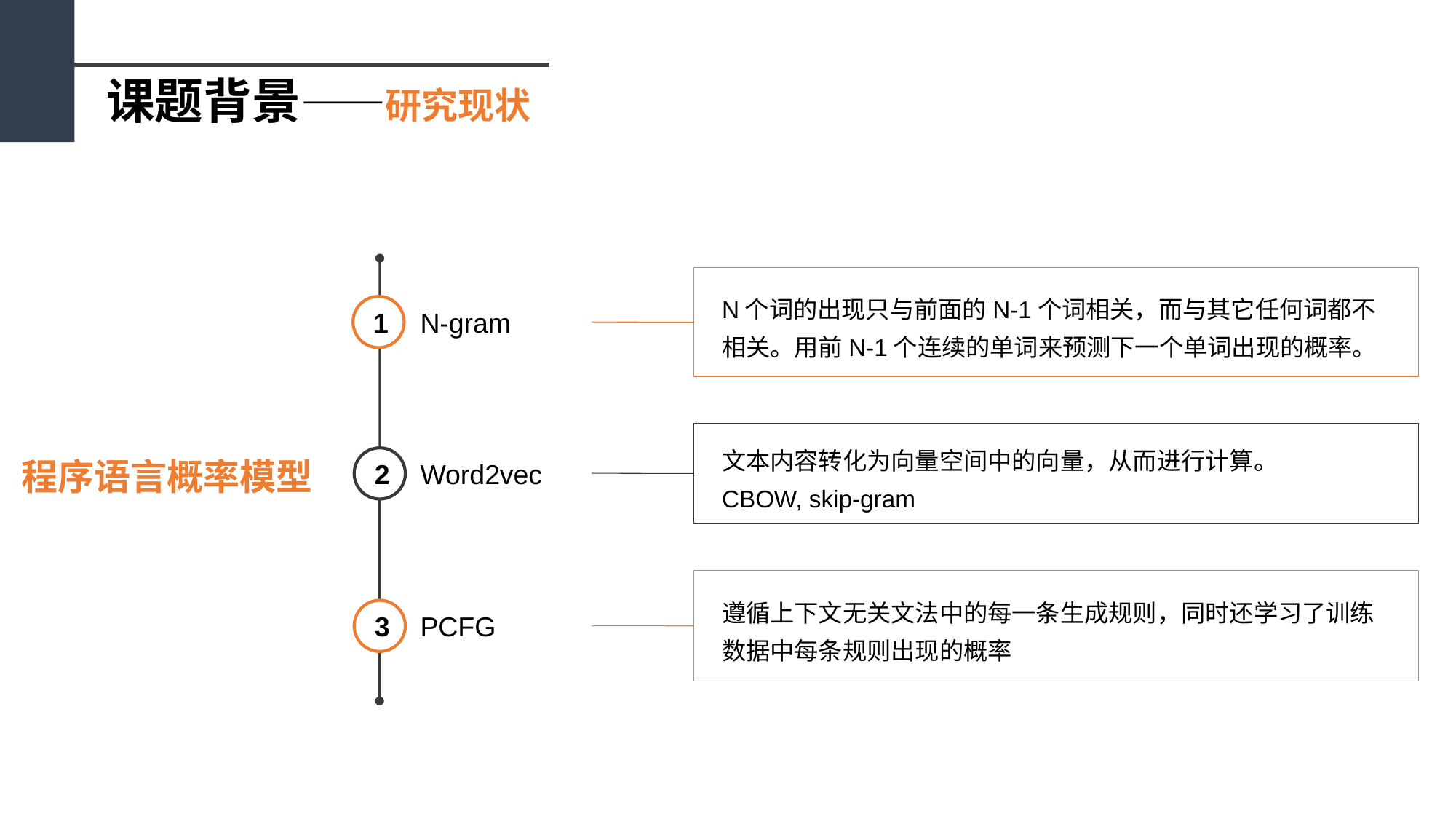

课题背景——研究现状

N个词的出现只与前面的N-1个词相关，而与其它任何词都不相关。用前N-1个连续的单词来预测下一个单词出现的概率。
1
N-gram

文本内容转化为向量空间中的向量，从而进行计算。
CBOW, skip-gram
2
Word2vec
程序语言概率模型

遵循上下文无关文法中的每一条生成规则，同时还学习了训练数据中每条规则出现的概率
3
PCFG